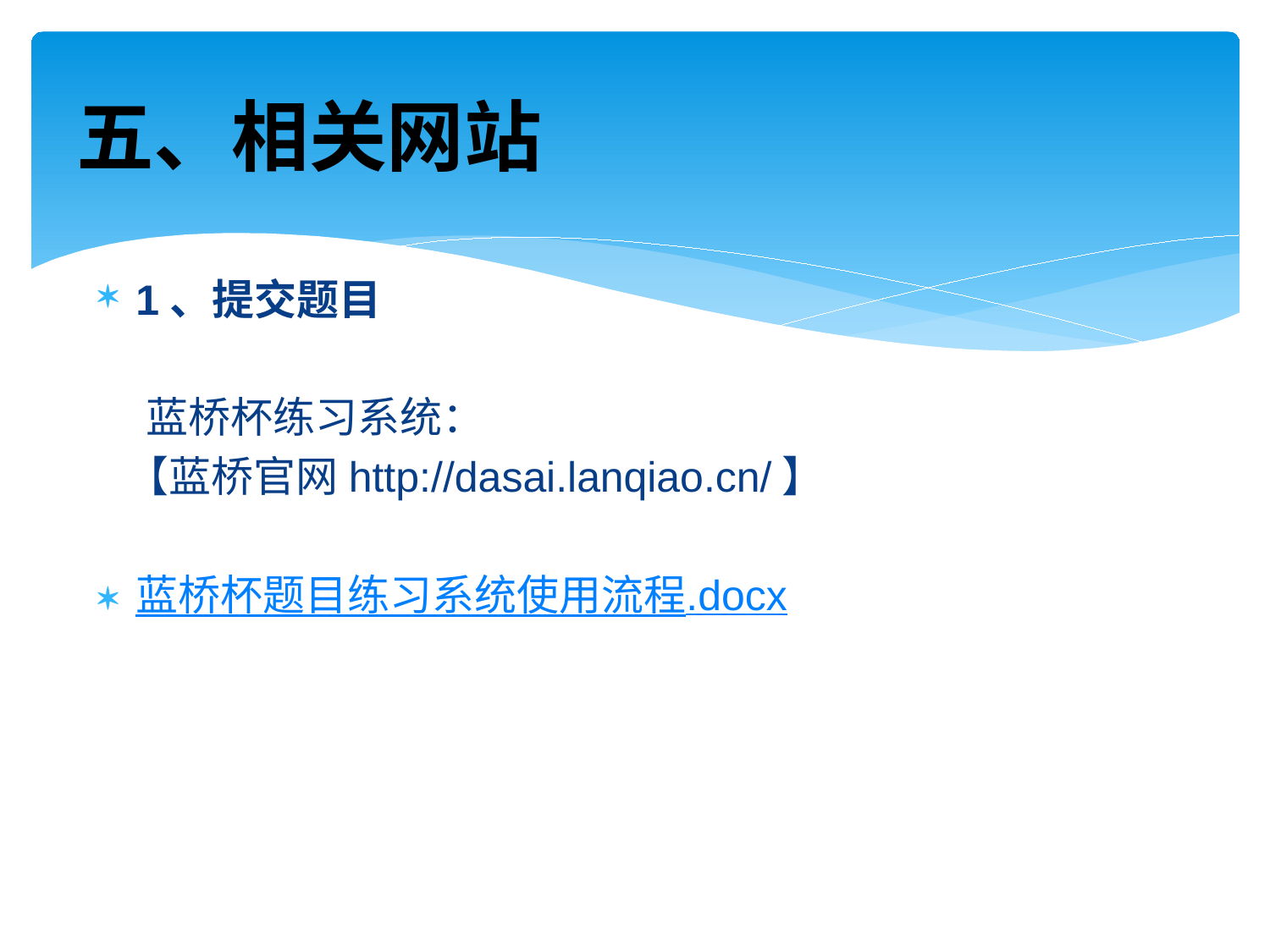

# 五、相关网站
1、提交题目

    蓝桥杯练习系统：
  【蓝桥官网http://dasai.lanqiao.cn/】

蓝桥杯题目练习系统使用流程.docx